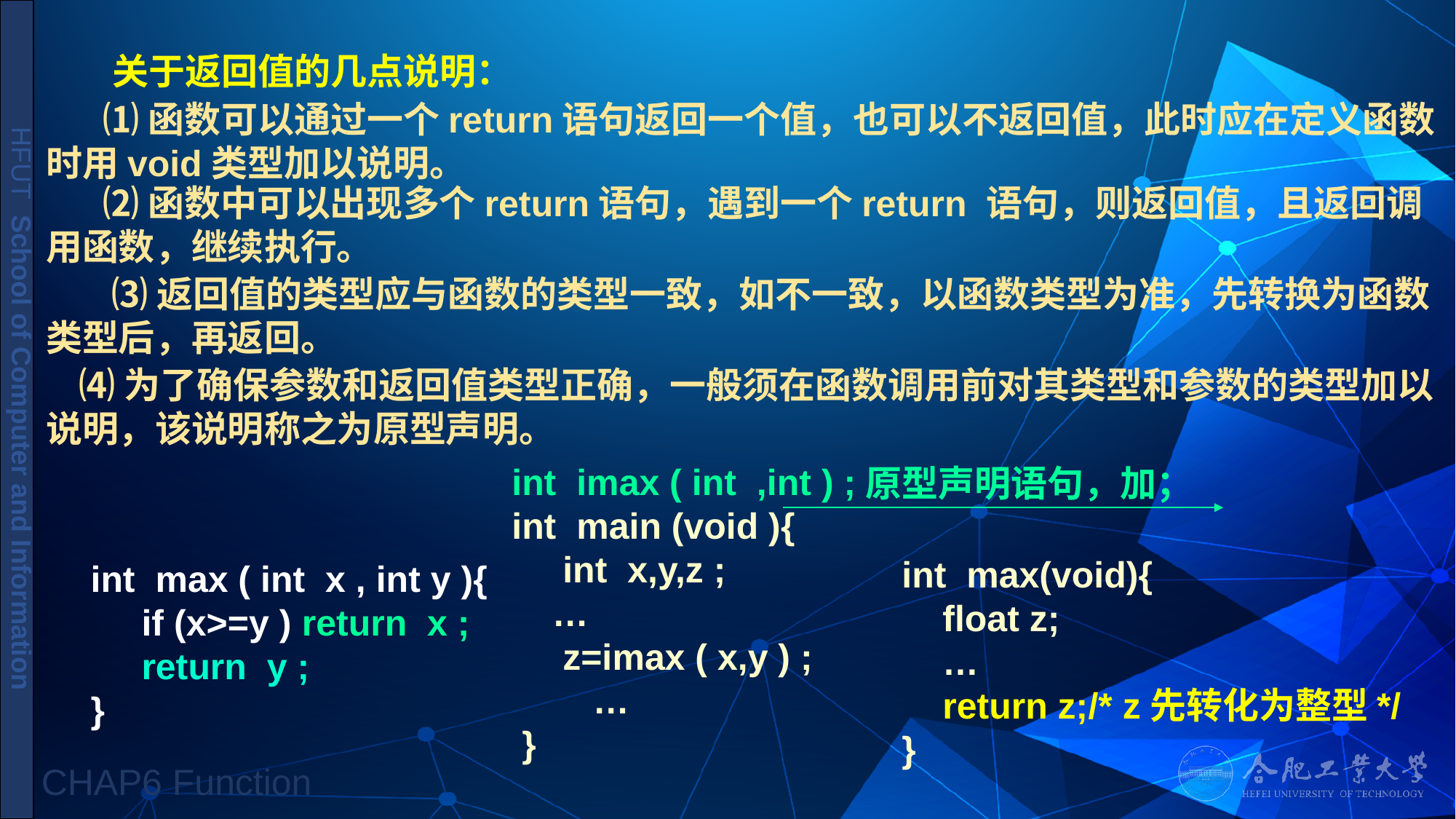

# 关于返回值的几点说明：
       ⑴函数可以通过一个return语句返回一个值，也可以不返回值，此时应在定义函数时用void类型加以说明。
       ⑵函数中可以出现多个return语句，遇到一个return 语句，则返回值，且返回调用函数，继续执行。
        ⑶返回值的类型应与函数的类型一致，如不一致，以函数类型为准，先转换为函数类型后，再返回。
    ⑷为了确保参数和返回值类型正确，一般须在函数调用前对其类型和参数的类型加以说明，该说明称之为原型声明。
int  imax ( int  ,int ) ;
int  main (void ){
     int  x,y,z ;
    …
     z=imax ( x,y ) ;
        …
 }
原型声明语句，加；
int  max(void){
    float z;
    …
    return z;/* z先转化为整型*/
}
int  max ( int  x , int y ){
     if (x>=y ) return  x ;
     return  y ;
}